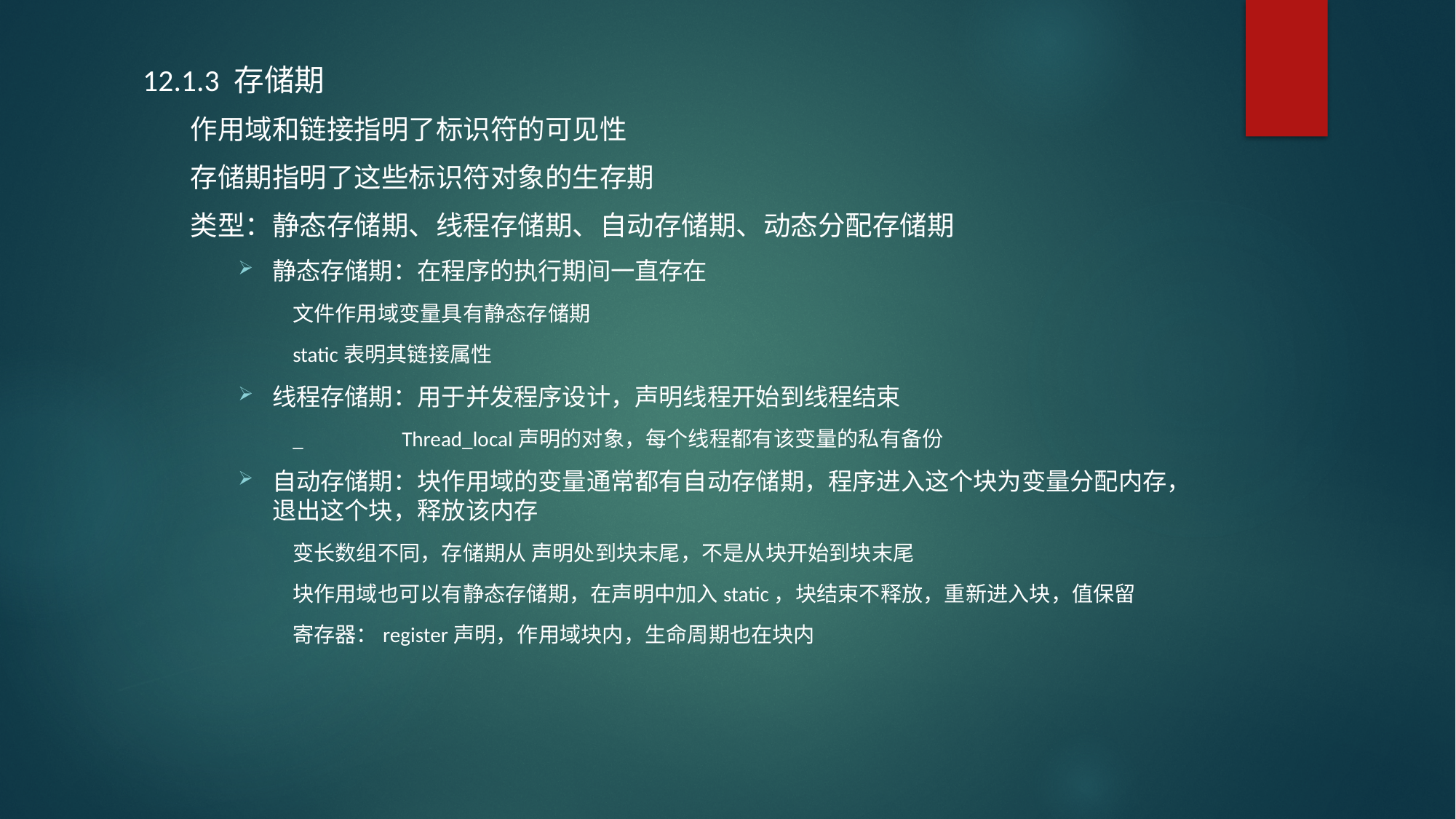

12.1.3 存储期
作用域和链接指明了标识符的可见性
存储期指明了这些标识符对象的生存期
类型：静态存储期、线程存储期、自动存储期、动态分配存储期
静态存储期：在程序的执行期间一直存在
文件作用域变量具有静态存储期
static表明其链接属性
线程存储期：用于并发程序设计，声明线程开始到线程结束
_	Thread_local声明的对象，每个线程都有该变量的私有备份
自动存储期：块作用域的变量通常都有自动存储期，程序进入这个块为变量分配内存，退出这个块，释放该内存
变长数组不同，存储期从 声明处到块末尾，不是从块开始到块末尾
块作用域也可以有静态存储期，在声明中加入static，块结束不释放，重新进入块，值保留
寄存器：register声明，作用域块内，生命周期也在块内